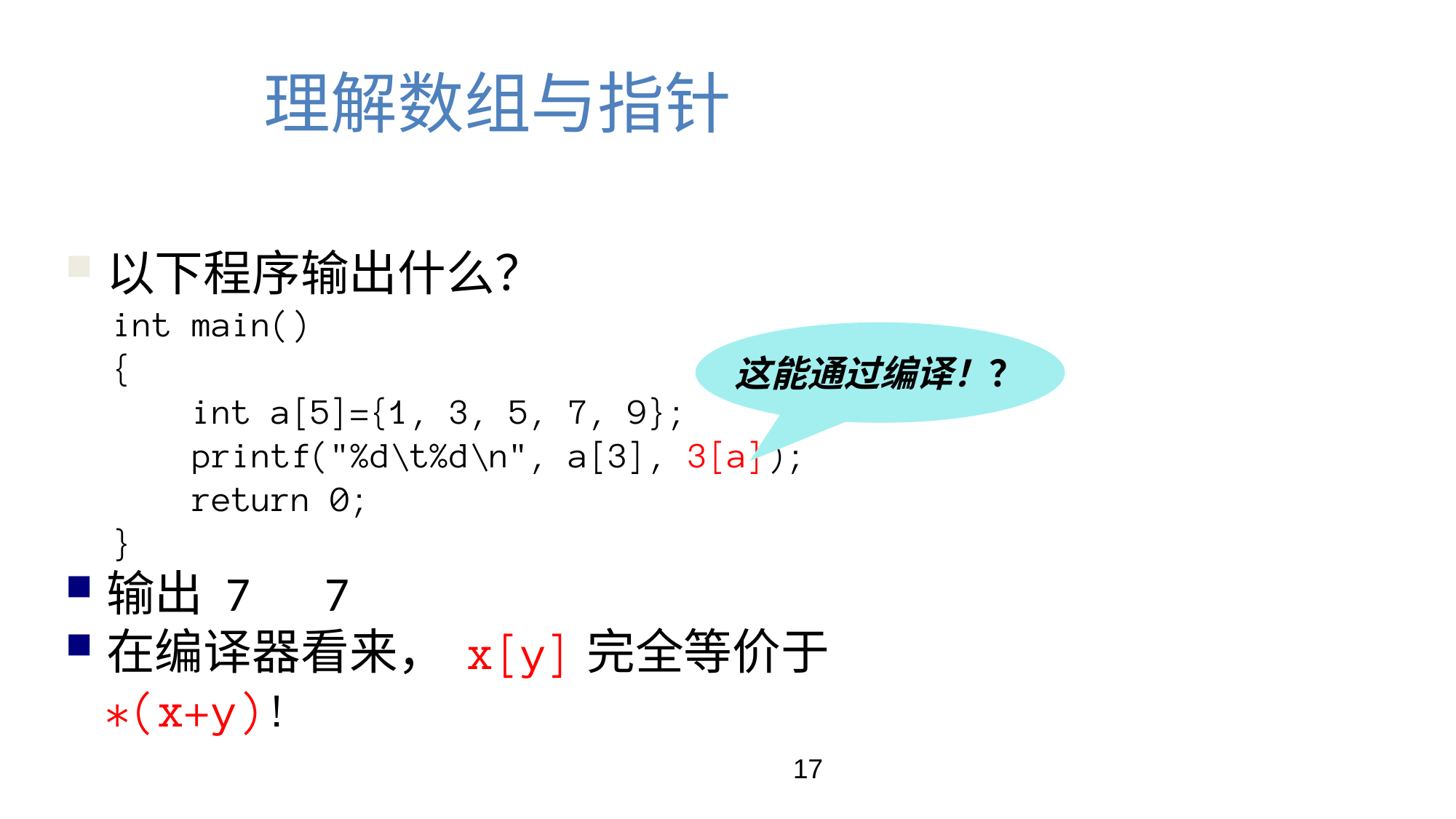

# 理解数组与指针
以下程序输出什么？
int main()
{
    int a[5]={1, 3, 5, 7, 9};
    printf("%d\t%d\n", a[3], 3[a]);
    return 0;
}
输出 7	7
在编译器看来， x[y]完全等价于*(x+y)!

这能通过编译！？
17